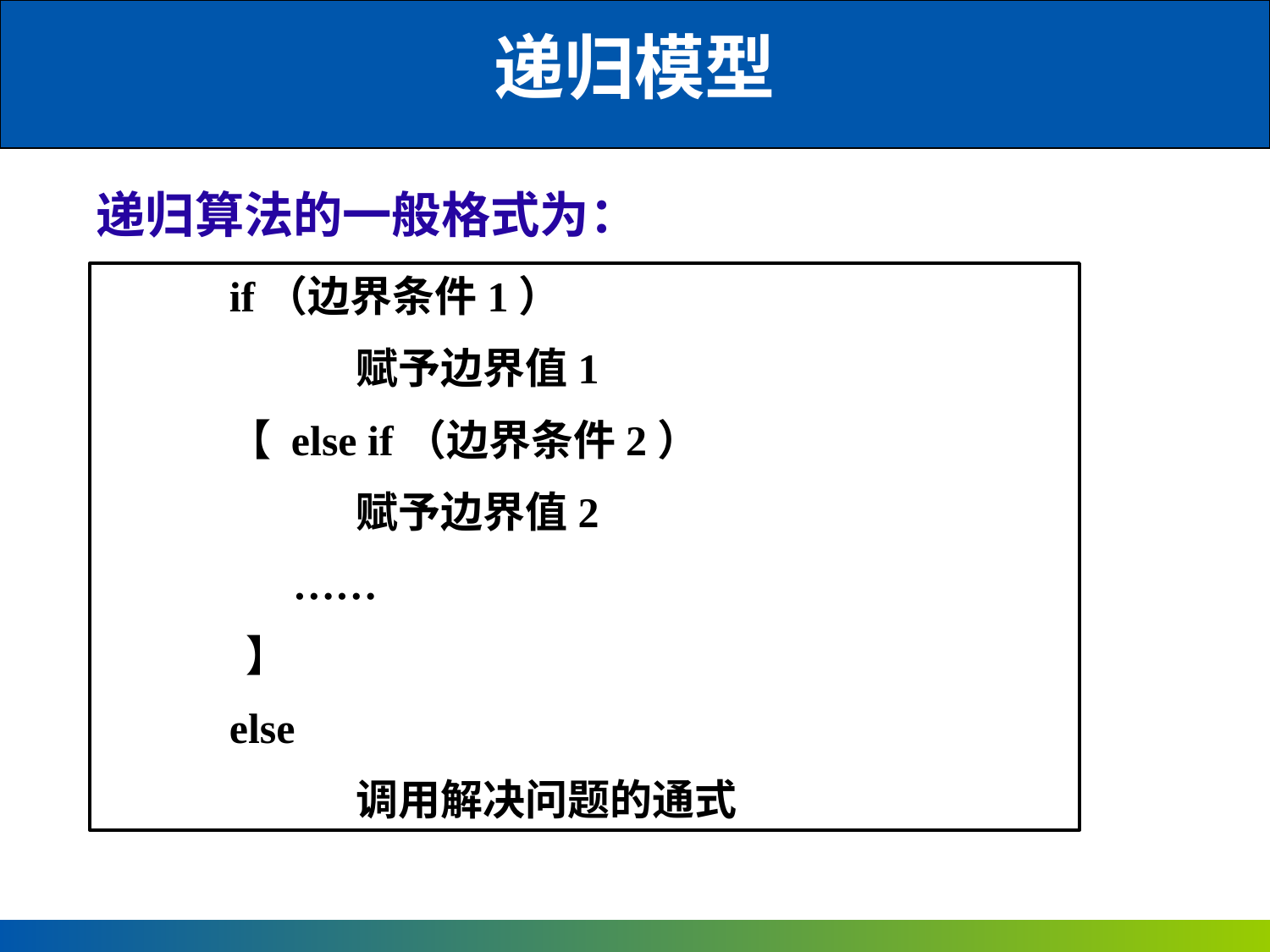

递归模型
递归算法的一般格式为：
	if（边界条件1）
		赋予边界值1
	【 else if（边界条件2）
		赋予边界值2
	      ……
              】
	else
		调用解决问题的通式